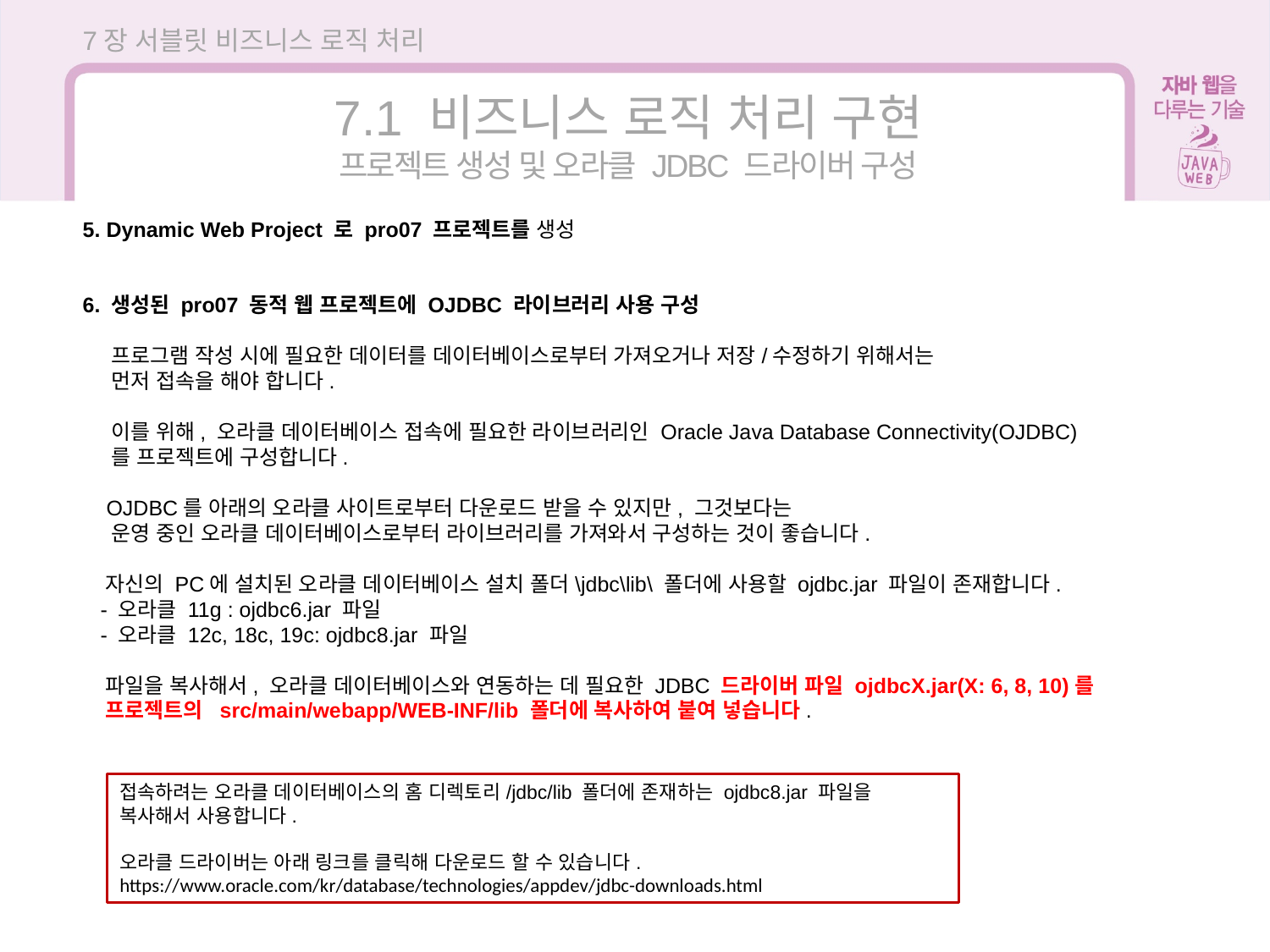

7장 서블릿 비즈니스 로직 처리
7.1 비즈니스 로직 처리 구현
프로젝트 생성 및 오라클 JDBC 드라이버 구성
5. Dynamic Web Project 로 pro07 프로젝트를 생성

6. 생성된 pro07 동적 웹 프로젝트에 OJDBC 라이브러리 사용 구성

    프로그램 작성 시에 필요한 데이터를 데이터베이스로부터 가져오거나 저장/수정하기 위해서는
    먼저 접속을 해야 합니다.

    이를 위해, 오라클 데이터베이스 접속에 필요한 라이브러리인 Oracle Java Database Connectivity(OJDBC)
    를 프로젝트에 구성합니다.

    OJDBC를 아래의 오라클 사이트로부터 다운로드 받을 수 있지만, 그것보다는
    운영 중인 오라클 데이터베이스로부터 라이브러리를 가져와서 구성하는 것이 좋습니다.

   자신의 PC에 설치된 오라클 데이터베이스 설치 폴더\jdbc\lib\ 폴더에 사용할 ojdbc.jar 파일이 존재합니다.
   - 오라클 11g : ojdbc6.jar 파일
   - 오라클 12c, 18c, 19c: ojdbc8.jar 파일

   파일을 복사해서, 오라클 데이터베이스와 연동하는 데 필요한 JDBC 드라이버 파일 ojdbcX.jar(X: 6, 8, 10)를
   프로젝트의  src/main/webapp/WEB-INF/lib 폴더에 복사하여 붙여 넣습니다.

접속하려는 오라클 데이터베이스의 홈 디렉토리/jdbc/lib 폴더에 존재하는 ojdbc8.jar 파일을 복사해서 사용합니다.

오라클 드라이버는 아래 링크를 클릭해 다운로드 할 수 있습니다.
https://www.oracle.com/kr/database/technologies/appdev/jdbc-downloads.html